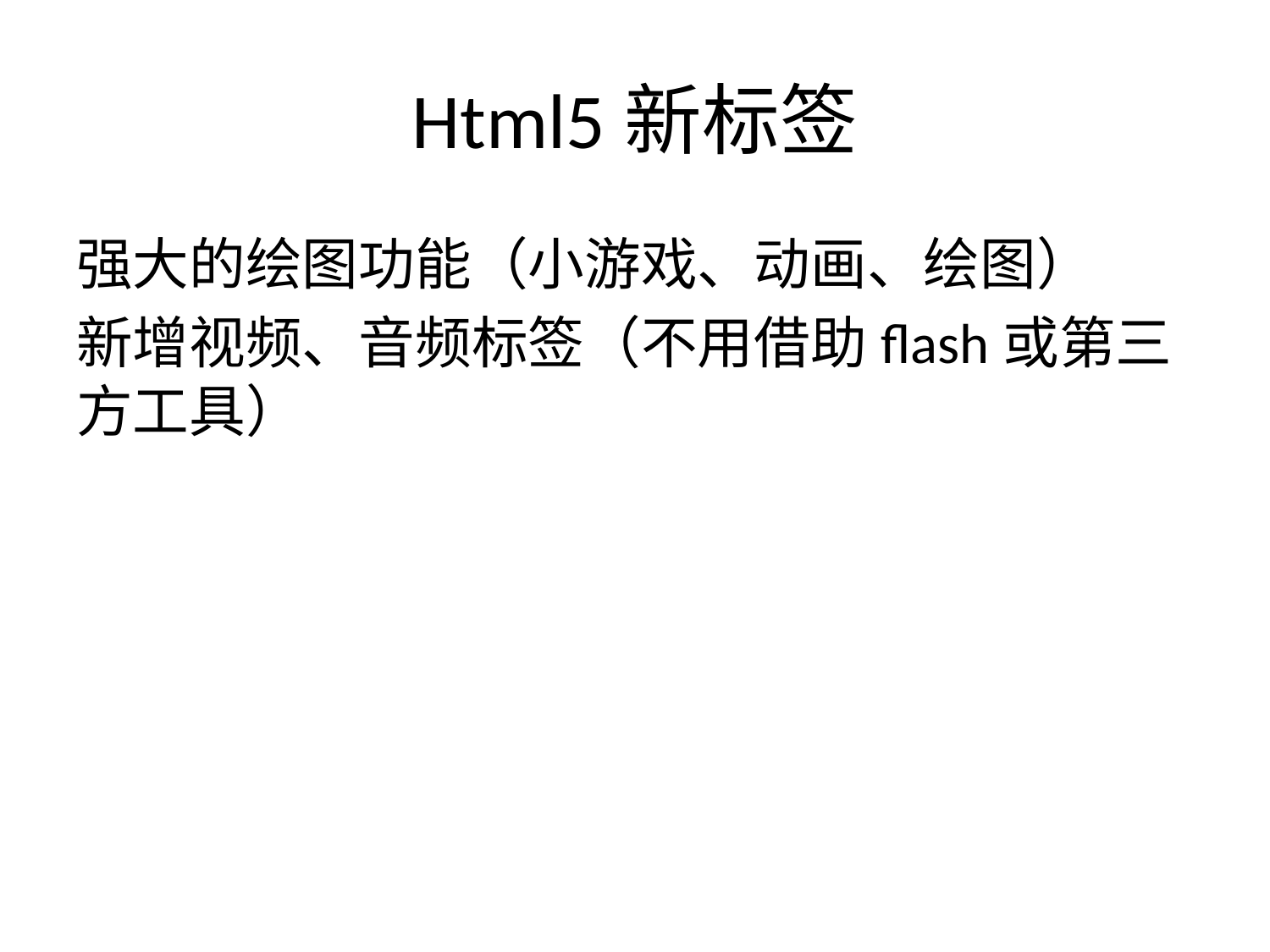

# Html5新标签
强大的绘图功能（小游戏、动画、绘图）
新增视频、音频标签（不用借助flash或第三方工具）